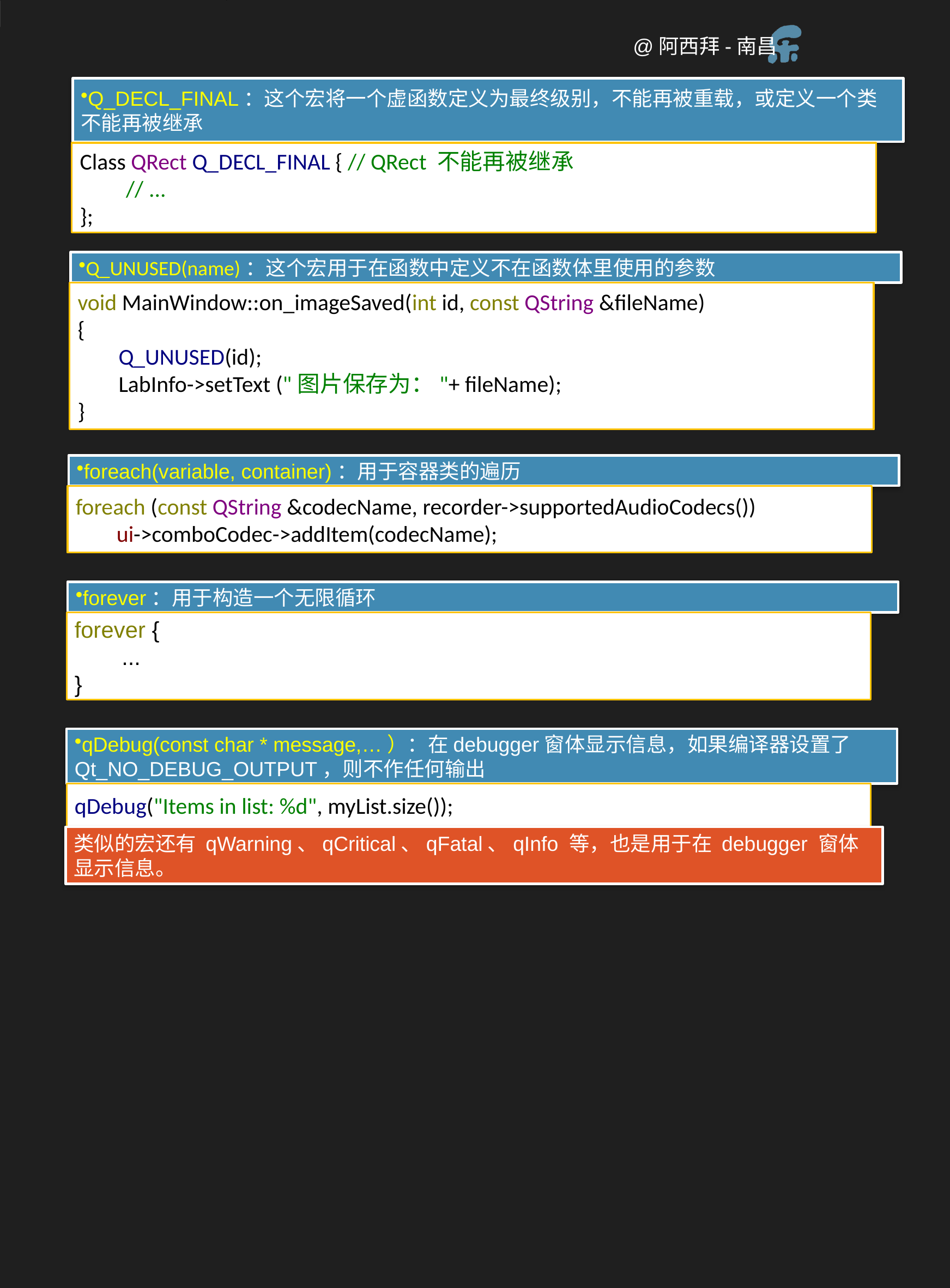

Q_DECL_FINAL：这个宏将一个虚函数定义为最终级别，不能再被重载，或定义一个类不能再被继承
Class QRect Q_DECL_FINAL { // QRect 不能再被继承
 // ...
};
Q_UNUSED(name)：这个宏用于在函数中定义不在函数体里使用的参数
void MainWindow::on_imageSaved(int id, const QString &fileName)
{
Q_UNUSED(id);
LabInfo->setText ("图片保存为："+ fileName);
}
foreach(variable, container)：用于容器类的遍历
foreach (const QString &codecName, recorder->supportedAudioCodecs())
ui->comboCodec->addItem(codecName);
forever：用于构造一个无限循环
forever {
 ...
}
qDebug(const char * message,…）：在debugger窗体显示信息，如果编译器设置了 Qt_NO_DEBUG_OUTPUT，则不作任何输出
qDebug("Items in list: %d", myList.size());
类似的宏还有 qWarning、qCritical、qFatal、qInfo 等，也是用于在 debugger 窗体显示信息。